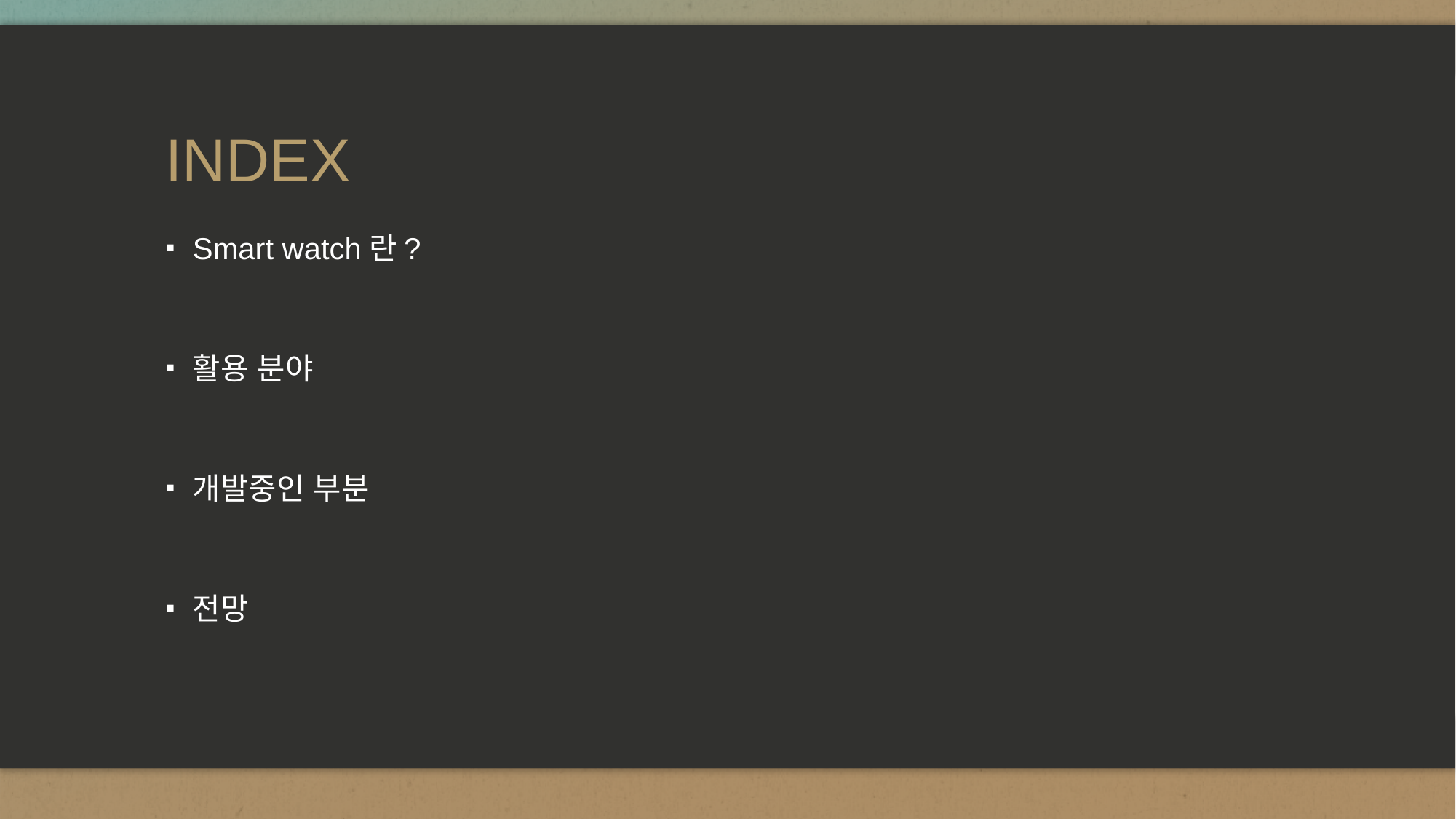

# INDEX
Smart watch란?

활용 분야

개발중인 부분

전망